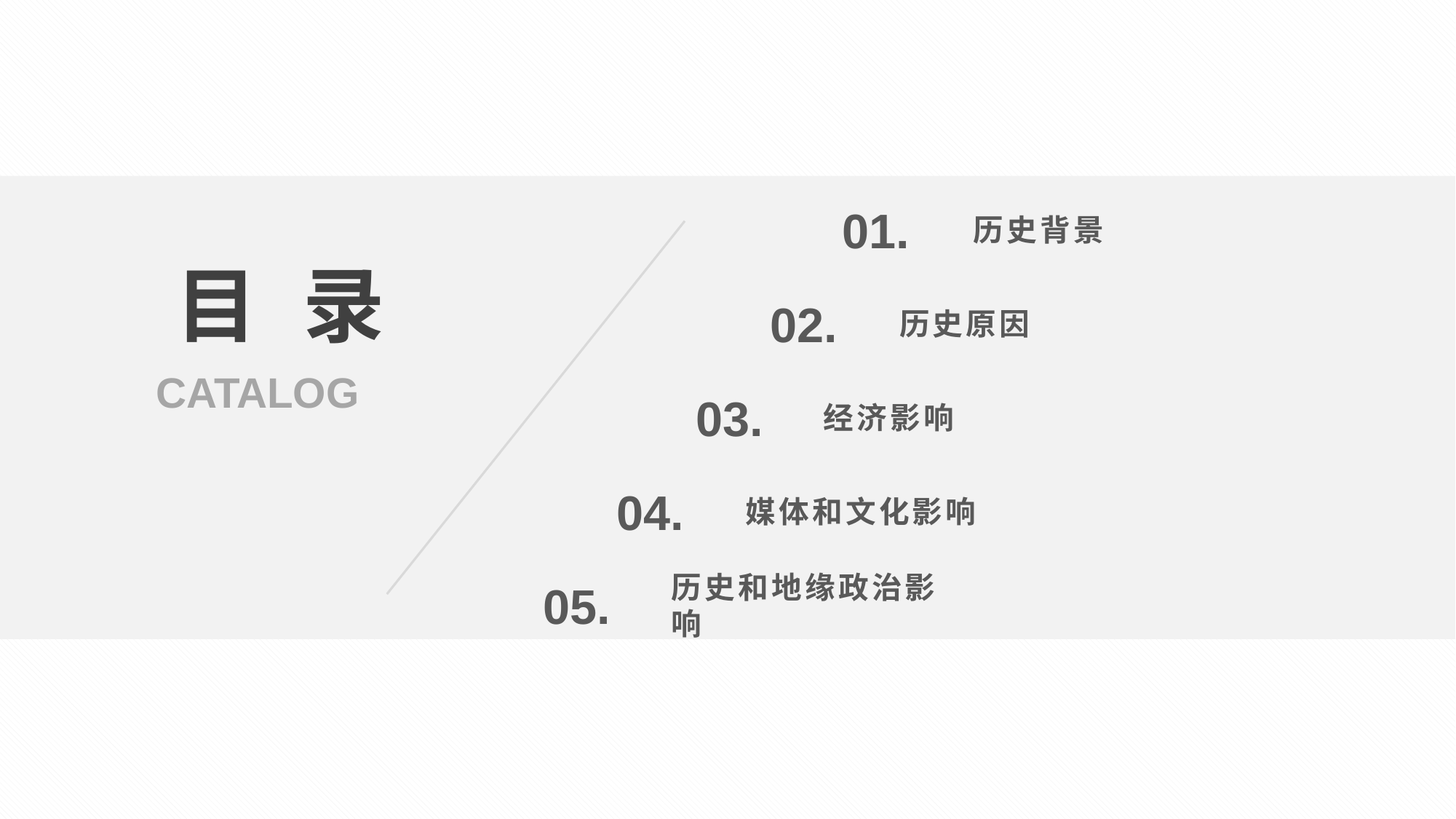

01.
历史背景
目录
02.
历史原因
CATALOG
03.
经济影响
04.
媒体和文化影响
05.
历史和地缘政治影响